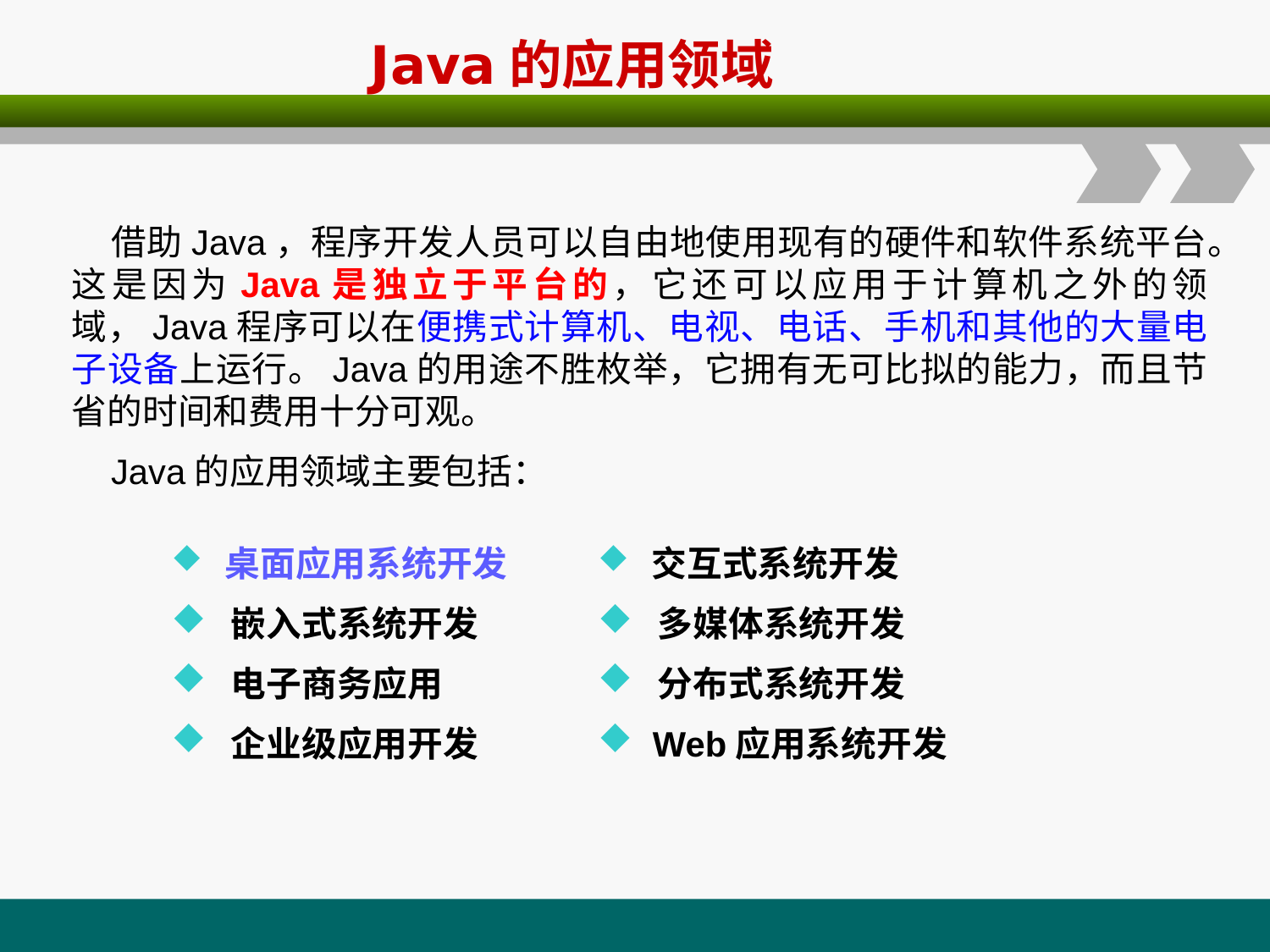

Java的应用领域
    借助Java，程序开发人员可以自由地使用现有的硬件和软件系统平台。这是因为Java是独立于平台的，它还可以应用于计算机之外的领域，Java程序可以在便携式计算机、电视、电话、手机和其他的大量电子设备上运行。Java的用途不胜枚举，它拥有无可比拟的能力，而且节省的时间和费用十分可观。
    Java的应用领域主要包括：
  桌面应用系统开发
  嵌入式系统开发
  电子商务应用
  企业级应用开发
  交互式系统开发
  多媒体系统开发
  分布式系统开发
  Web应用系统开发
10